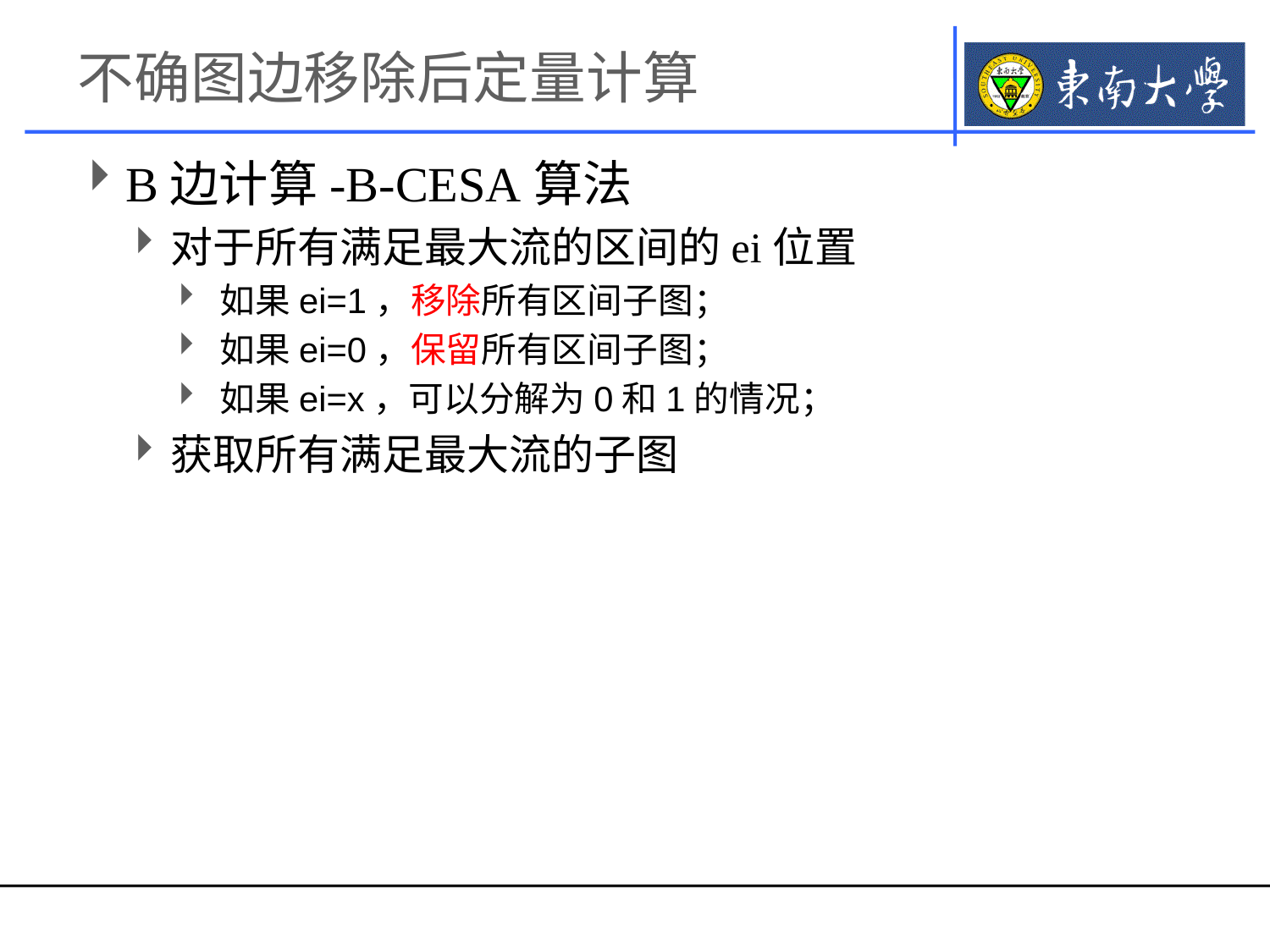

# 不确图边移除后定量计算
B边计算-B-CESA算法
对于所有满足最大流的区间的ei位置
如果ei=1，移除所有区间子图；
如果ei=0，保留所有区间子图；
如果ei=x，可以分解为0和1的情况；
获取所有满足最大流的子图